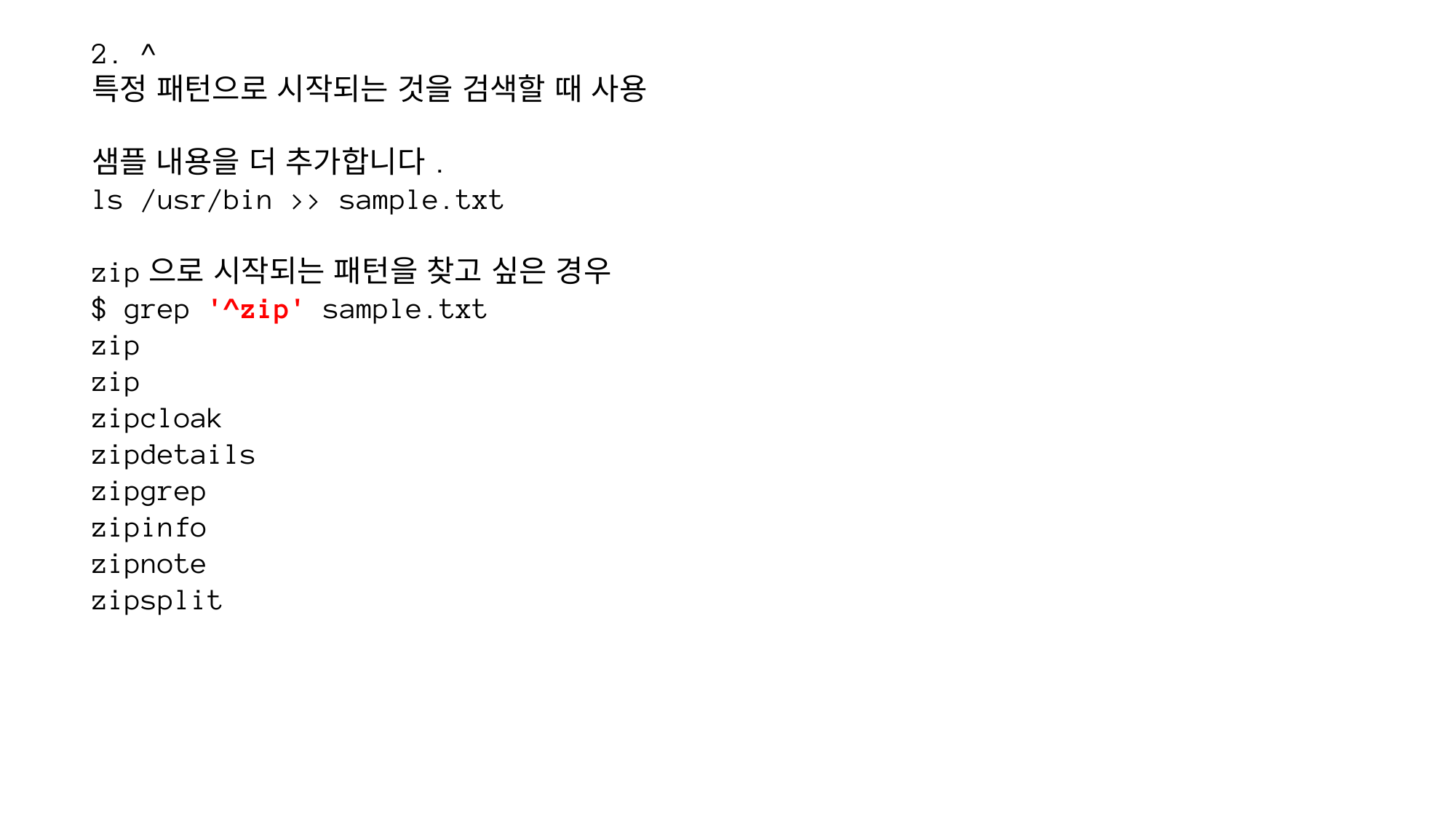

2. ^
특정 패턴으로 시작되는 것을 검색할 때 사용

샘플 내용을 더 추가합니다.
ls /usr/bin >> sample.txt

zip으로 시작되는 패턴을 찾고 싶은 경우
$ grep '^zip' sample.txt
zip
zip
zipcloak
zipdetails
zipgrep
zipinfo
zipnote
zipsplit